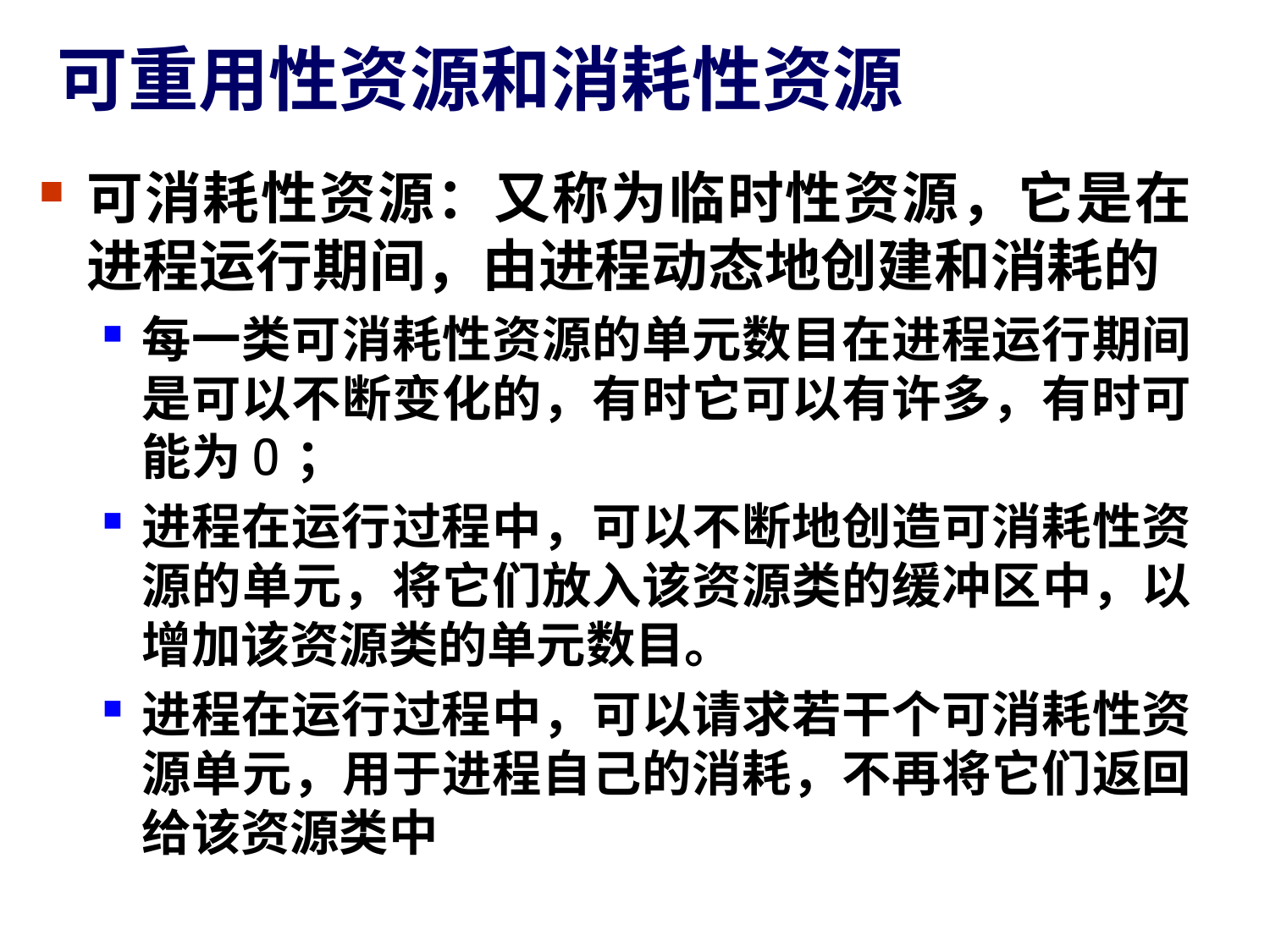

# 可重用性资源和消耗性资源
可消耗性资源：又称为临时性资源，它是在进程运行期间，由进程动态地创建和消耗的
每一类可消耗性资源的单元数目在进程运行期间是可以不断变化的，有时它可以有许多，有时可能为0；
进程在运行过程中，可以不断地创造可消耗性资源的单元，将它们放入该资源类的缓冲区中，以增加该资源类的单元数目。
进程在运行过程中，可以请求若干个可消耗性资源单元，用于进程自己的消耗，不再将它们返回给该资源类中